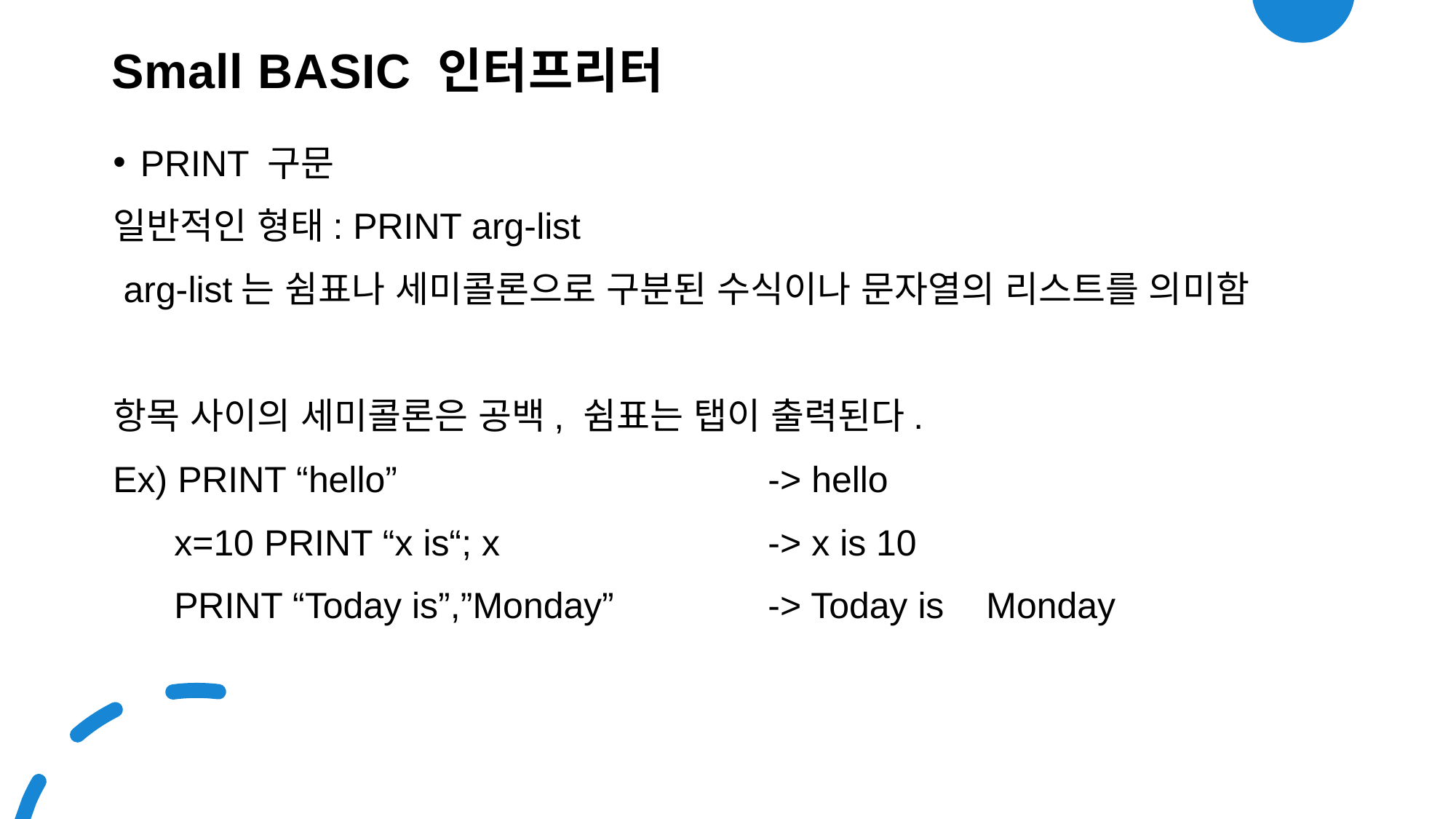

# Small BASIC 인터프리터
PRINT 구문
일반적인 형태: PRINT arg-list
 arg-list는 쉼표나 세미콜론으로 구분된 수식이나 문자열의 리스트를 의미함

항목 사이의 세미콜론은 공백, 쉼표는 탭이 출력된다.
Ex) PRINT “hello”				-> hello
      x=10 PRINT “x is“; x			-> x is 10
      PRINT “Today is”,”Monday”		-> Today is	Monday